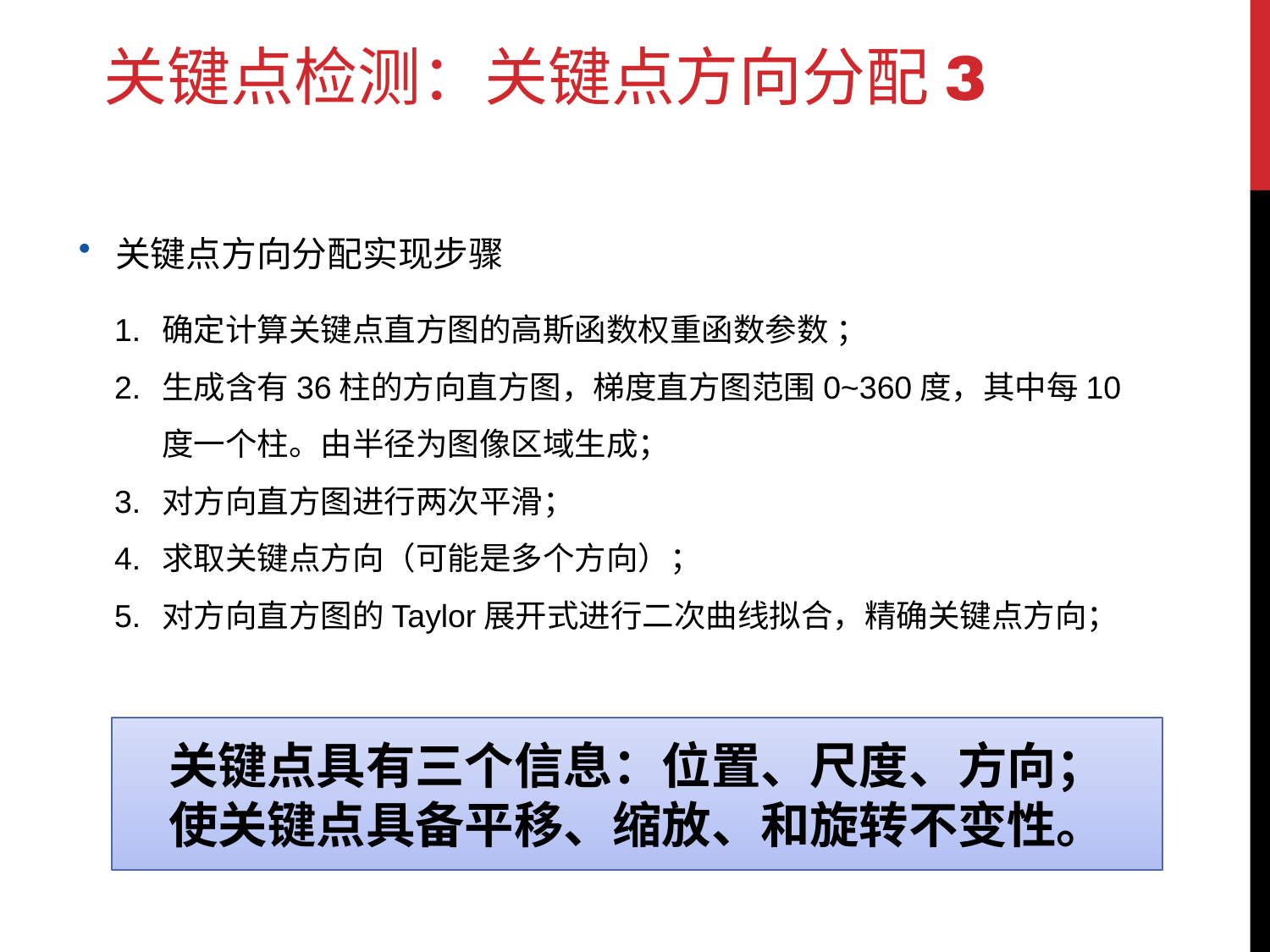

关键点检测：关键点方向分配3
  关键点方向分配实现步骤
确定计算关键点直方图的高斯函数权重函数参数 ；
生成含有36柱的方向直方图，梯度直方图范围0~360度，其中每10度一个柱。由半径为图像区域生成；
对方向直方图进行两次平滑；
求取关键点方向（可能是多个方向）；
对方向直方图的Taylor展开式进行二次曲线拟合，精确关键点方向；
关键点具有三个信息：位置、尺度、方向；
使关键点具备平移、缩放、和旋转不变性。
35